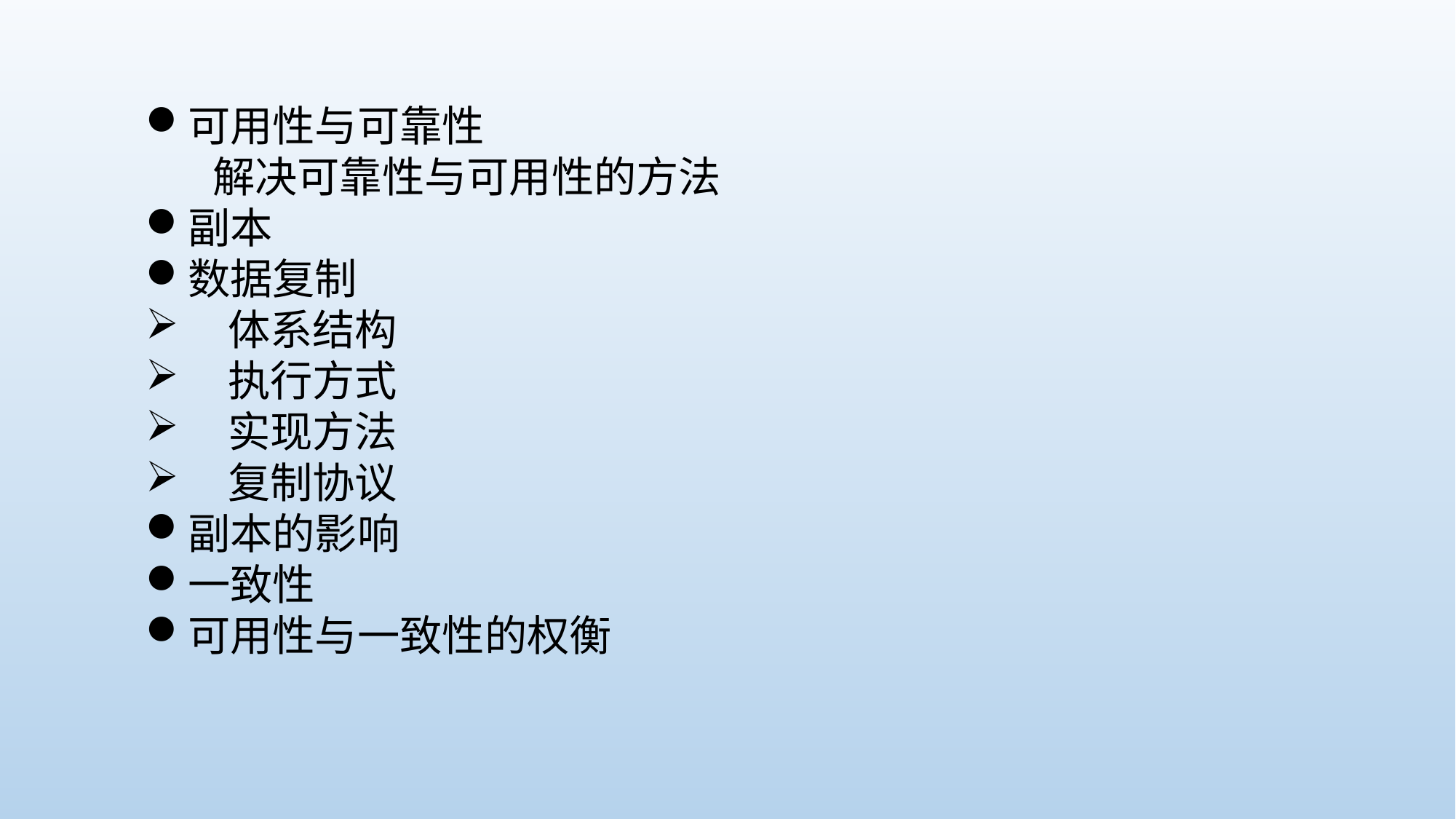

可用性与可靠性
      解决可靠性与可用性的方法
副本
数据复制
    体系结构
    执行方式
    实现方法
    复制协议
副本的影响
一致性
可用性与一致性的权衡